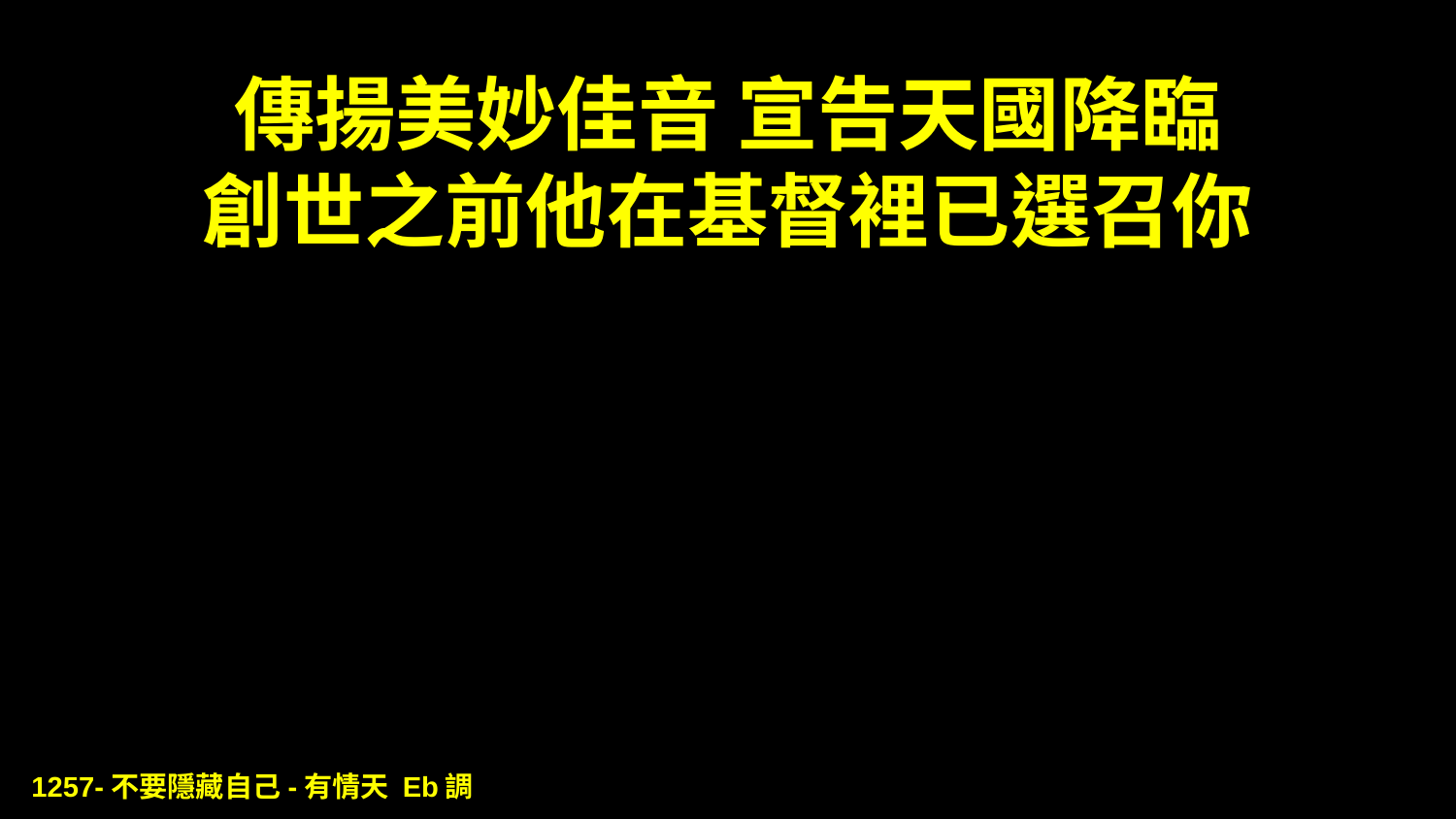

# 傳揚美妙佳音 宣告天國降臨 創世之前他在基督裡已選召你
1257-不要隱藏自己-有情天 Eb調